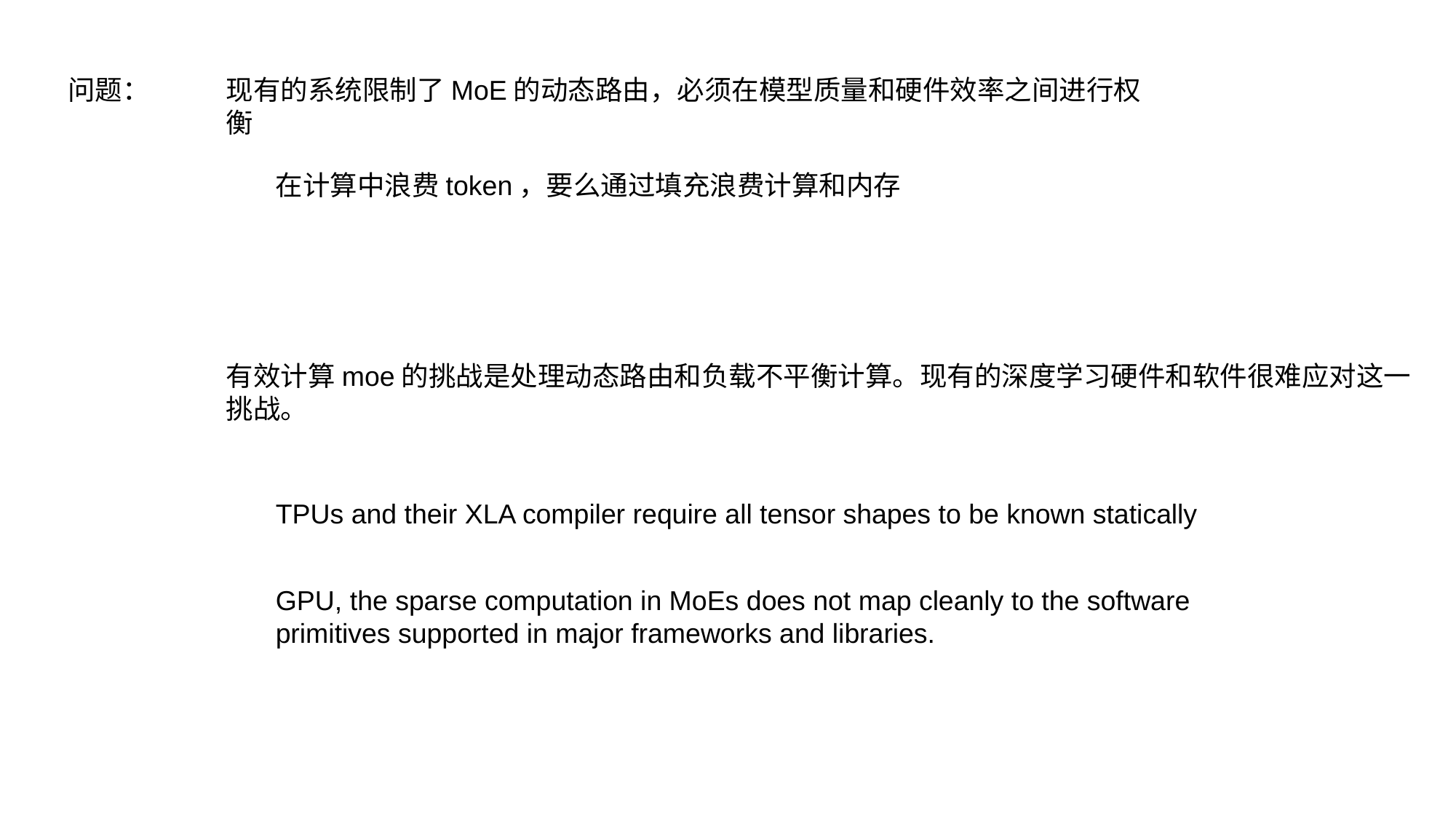

问题：
现有的系统限制了MoE的动态路由，必须在模型质量和硬件效率之间进行权衡
在计算中浪费token，要么通过填充浪费计算和内存
有效计算moe的挑战是处理动态路由和负载不平衡计算。现有的深度学习硬件和软件很难应对这一挑战。
TPUs and their XLA compiler require all tensor shapes to be known statically
GPU, the sparse computation in MoEs does not map cleanly to the software primitives supported in major frameworks and libraries.